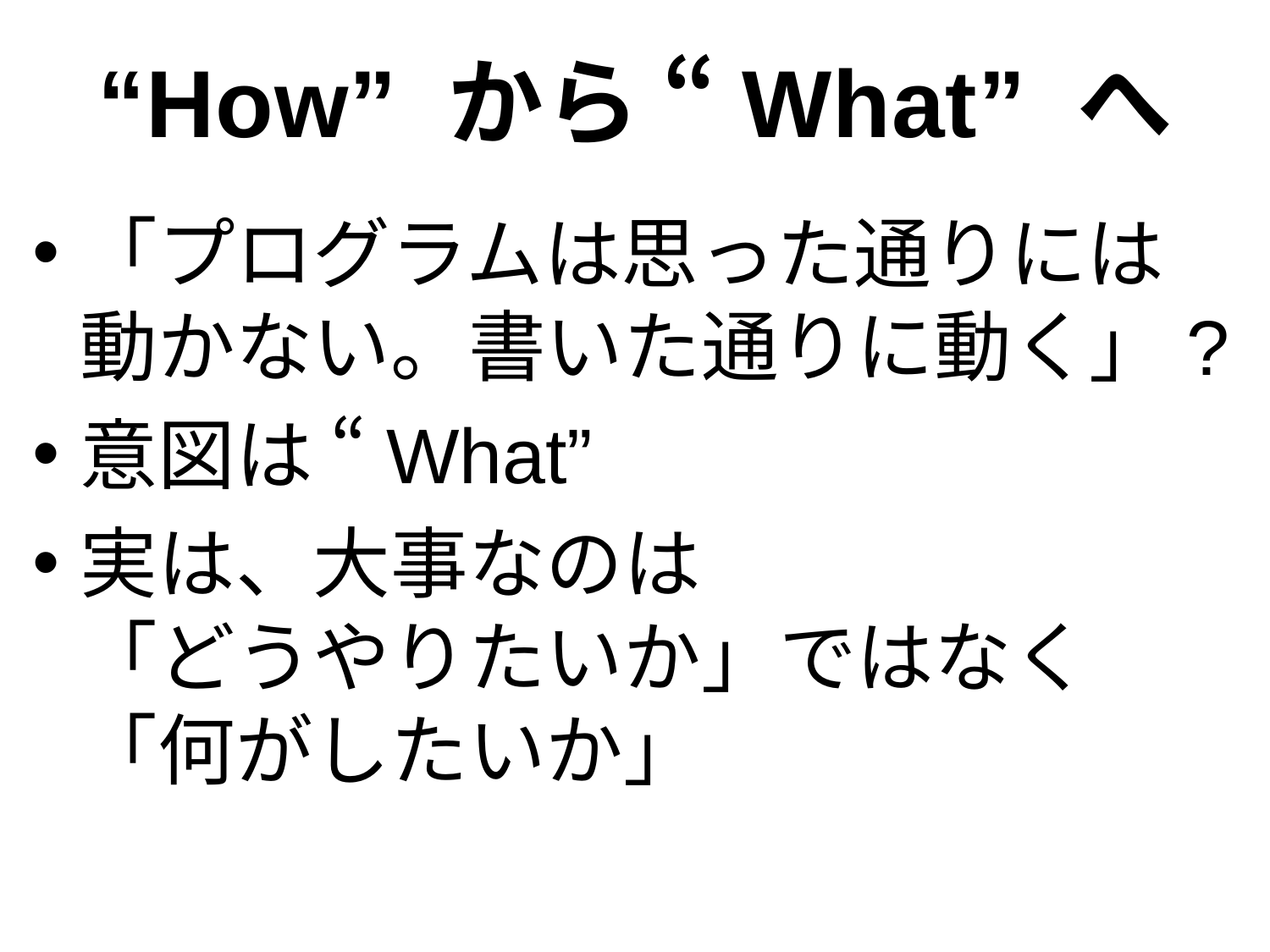

# “How” から “What” へ
「プログラムは思った通りには動かない。書いた通りに動く」?
意図は “What”
実は、大事なのは
「どうやりたいか」ではなく「何がしたいか」